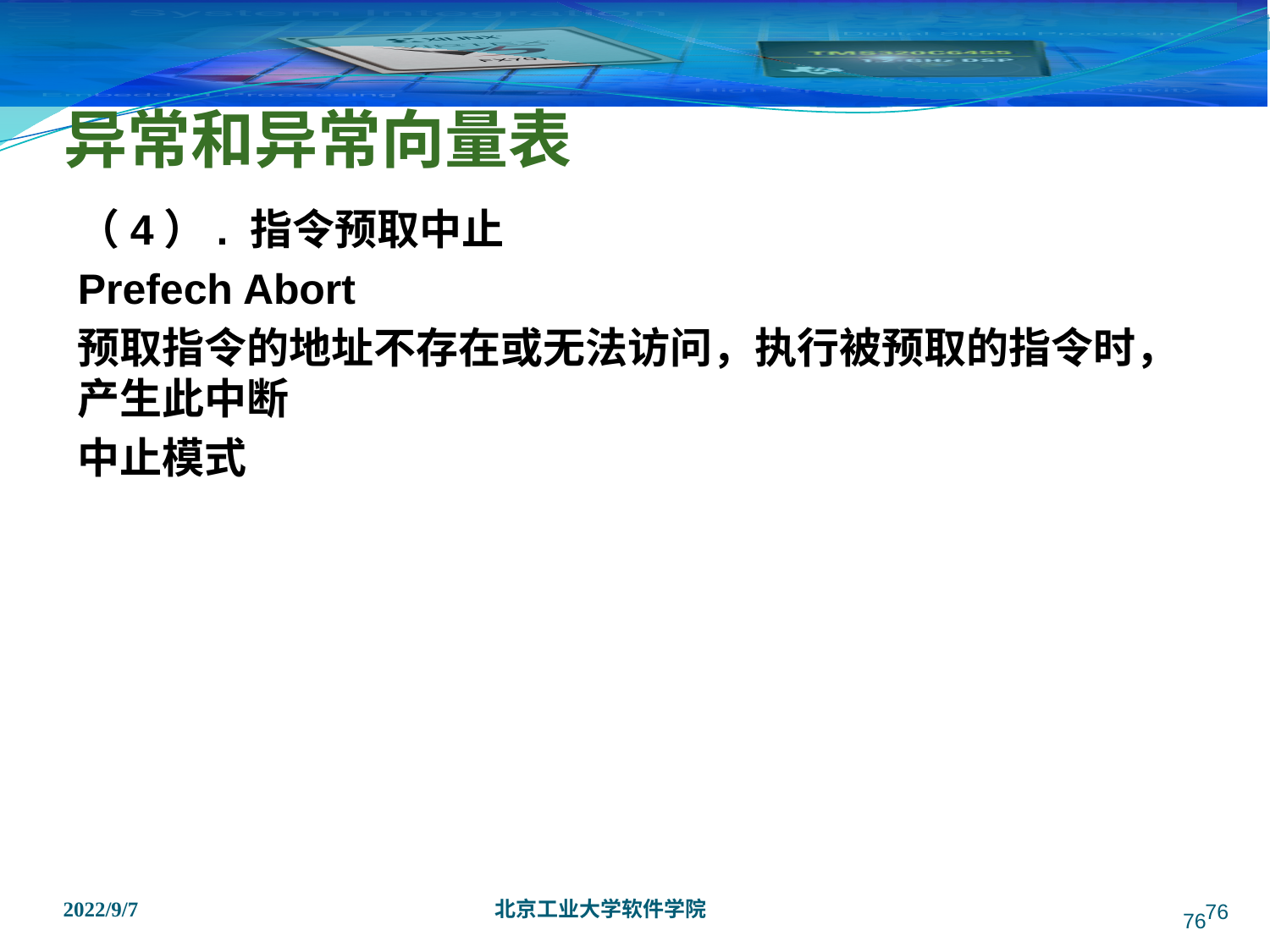

# 异常和异常向量表
（4）. 指令预取中止
Prefech Abort
预取指令的地址不存在或无法访问，执行被预取的指令时，产生此中断
中止模式

76